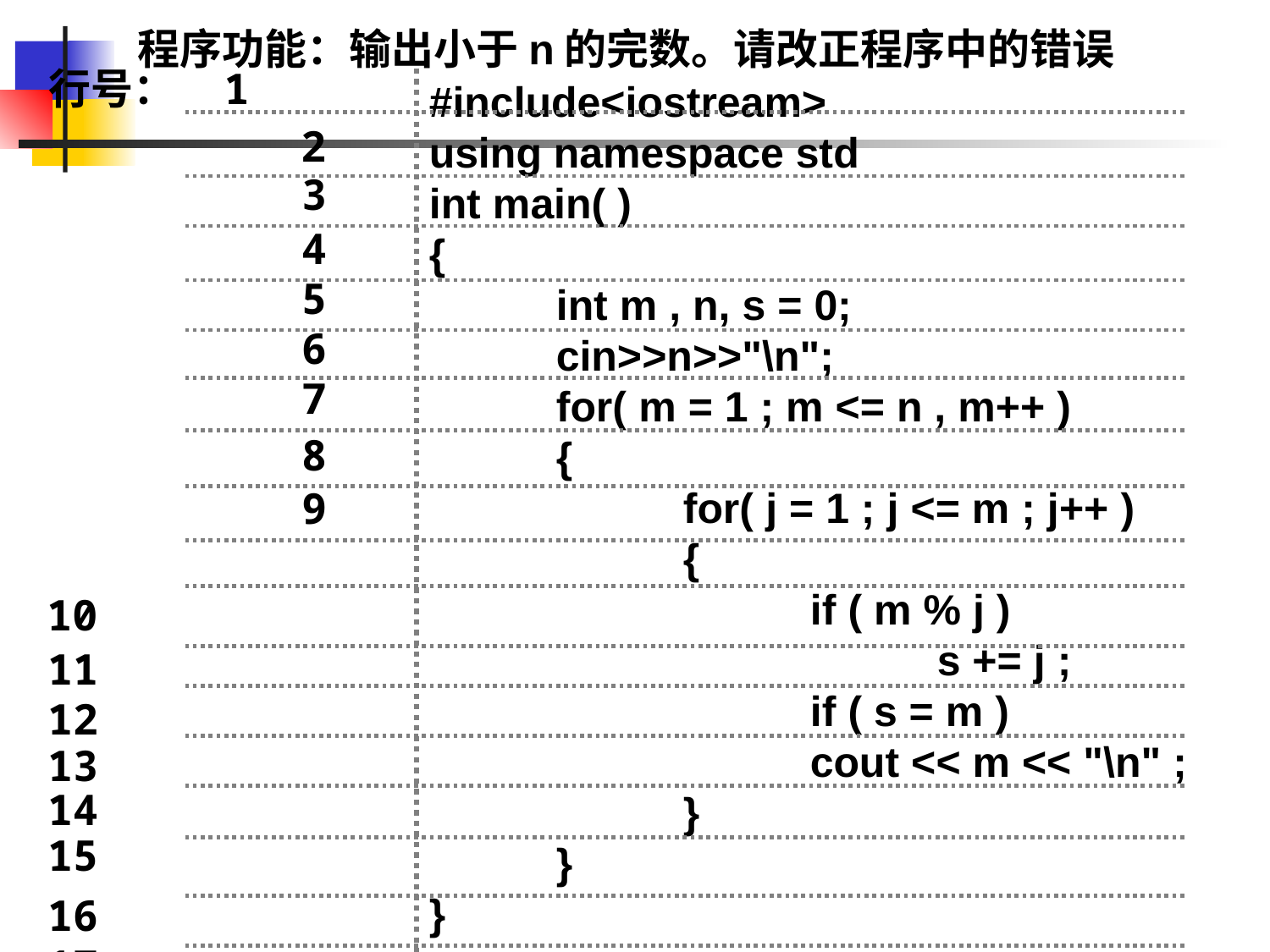

程序功能：输出小于n的完数。请改正程序中的错误
行号：    1
#include<iostream>
using namespace std
int main( )
{
	int m , n, s = 0;
	cin>>n>>"\n";
	for( m = 1 ; m <= n , m++ )
	{
		for( j = 1 ; j <= m ; j++ )
		{
			if ( m % j )
				s += j ;
			if ( s = m )
			cout << m << "\n" ;
		}
	}
}
          2
          3
          4
          5
          6
          7
          8
          9
          10
          11
          12
          13
          14
          15
          16
          17